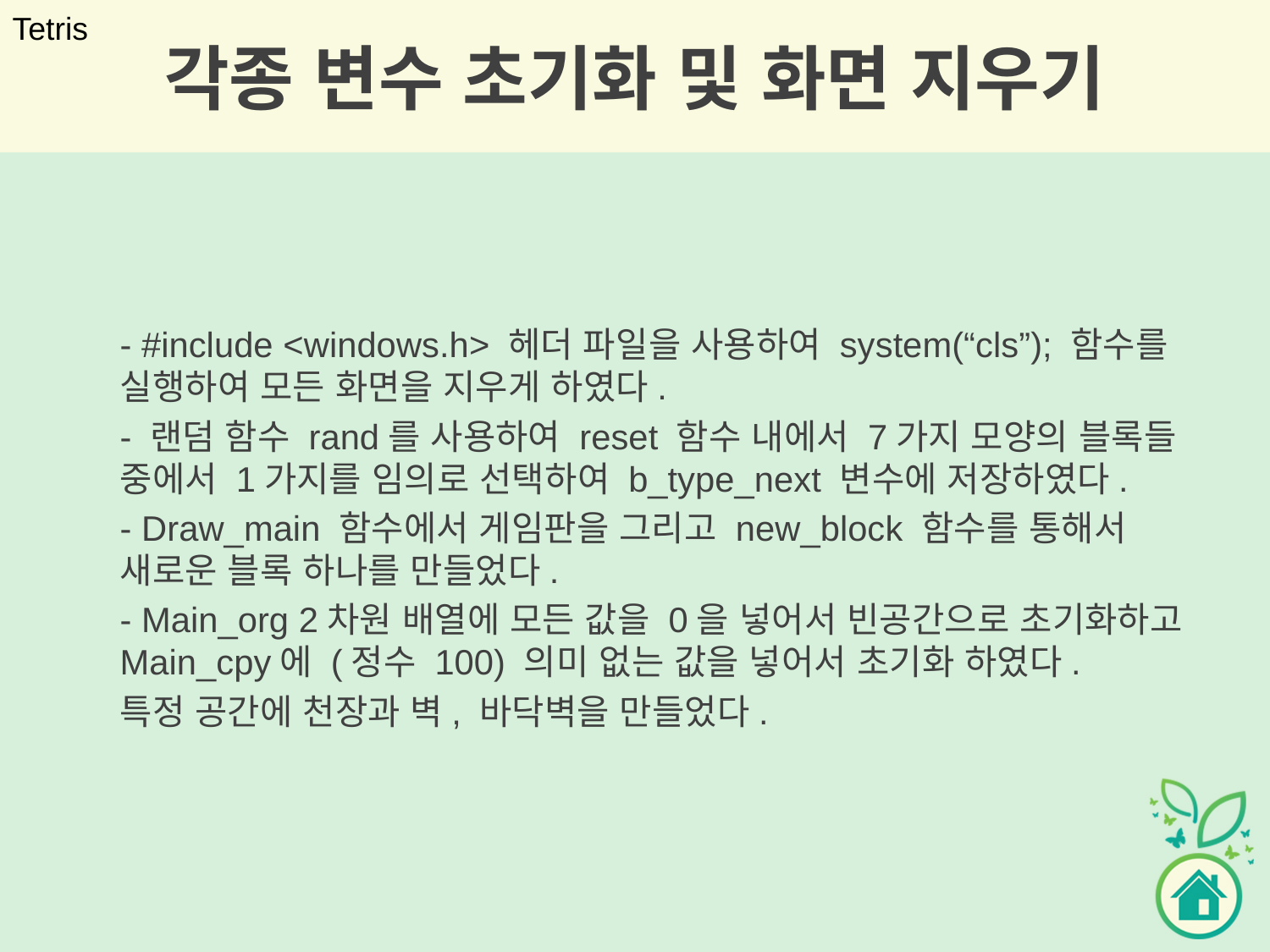

# 각종 변수 초기화 및 화면 지우기
Tetris
- #include <windows.h> 헤더 파일을 사용하여 system(“cls”); 함수를 실행하여 모든 화면을 지우게 하였다.
- 랜덤 함수 rand를 사용하여 reset 함수 내에서 7가지 모양의 블록들 중에서 1가지를 임의로 선택하여 b_type_next 변수에 저장하였다.
- Draw_main 함수에서 게임판을 그리고 new_block 함수를 통해서 새로운 블록 하나를 만들었다.
- Main_org 2차원 배열에 모든 값을 0을 넣어서 빈공간으로 초기화하고 Main_cpy에 (정수 100) 의미 없는 값을 넣어서 초기화 하였다.
특정 공간에 천장과 벽, 바닥벽을 만들었다.